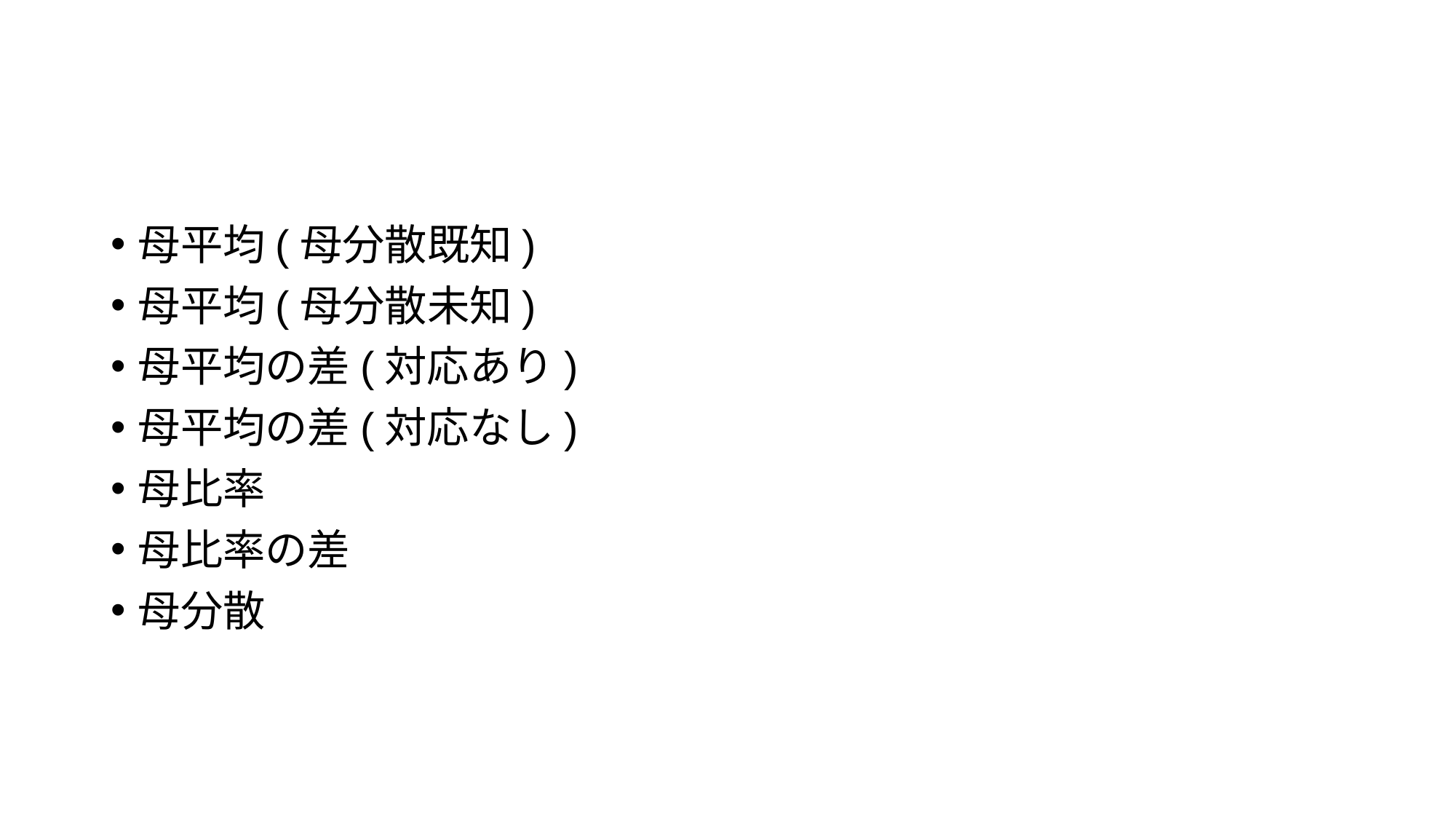

#
母平均(母分散既知)
母平均(母分散未知)
母平均の差(対応あり)
母平均の差(対応なし)
母比率
母比率の差
母分散